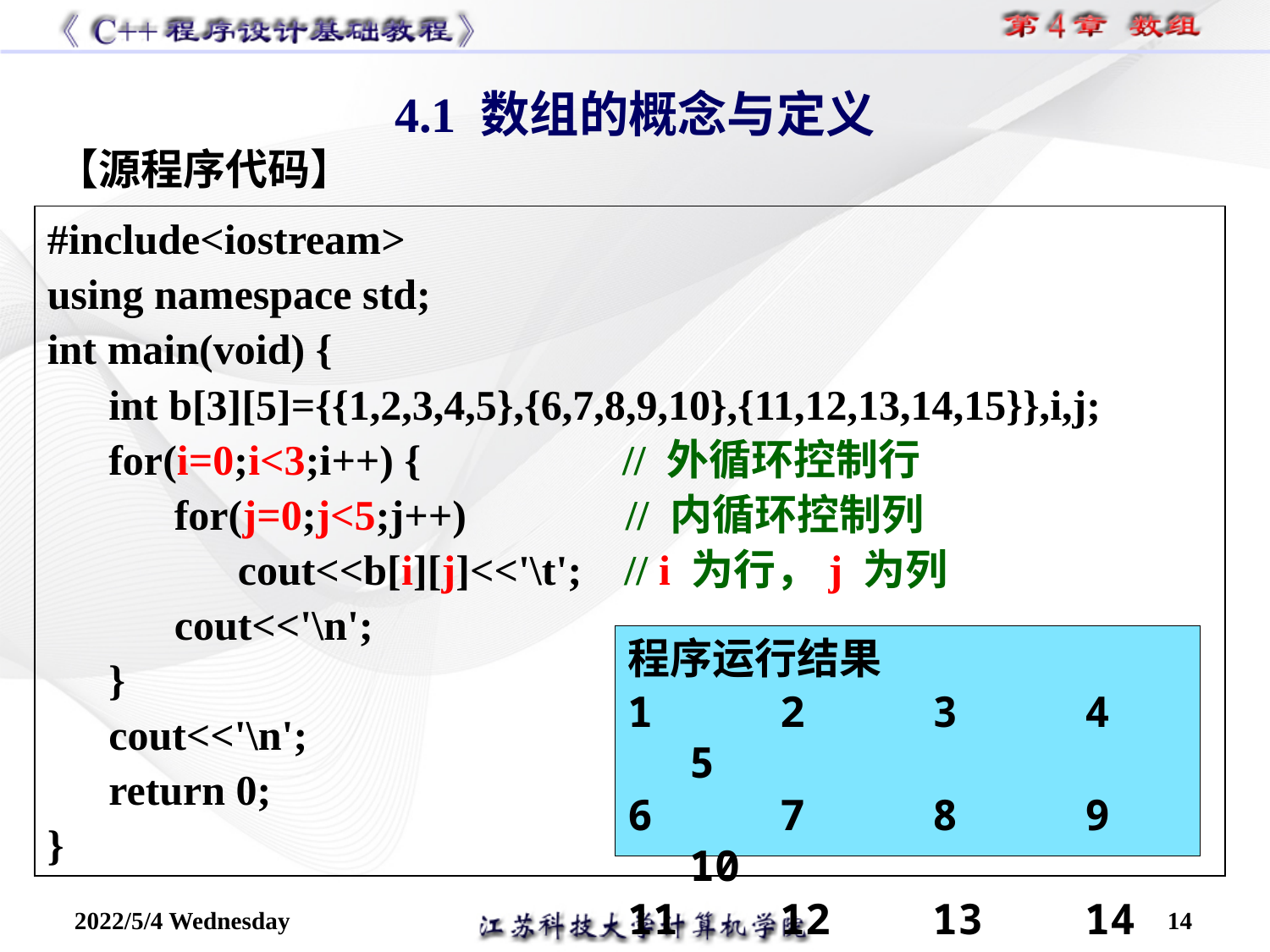

4.1 数组的概念与定义
【源程序代码】
#include<iostream>
using namespace std;
int main(void) {
int b[3][5]={{1,2,3,4,5},{6,7,8,9,10},{11,12,13,14,15}},i,j;
for(i=0;i<3;i++) {                   // 外循环控制行
for(j=0;j<5;j++)               // 内循环控制列
cout<<b[i][j]<<'\t';    // i 为行，j 为列
cout<<'\n';
}
cout<<'\n';
return 0;
}
程序运行结果
1     2     3     4     5
6     7     8     9     10
11    12    13    14    15